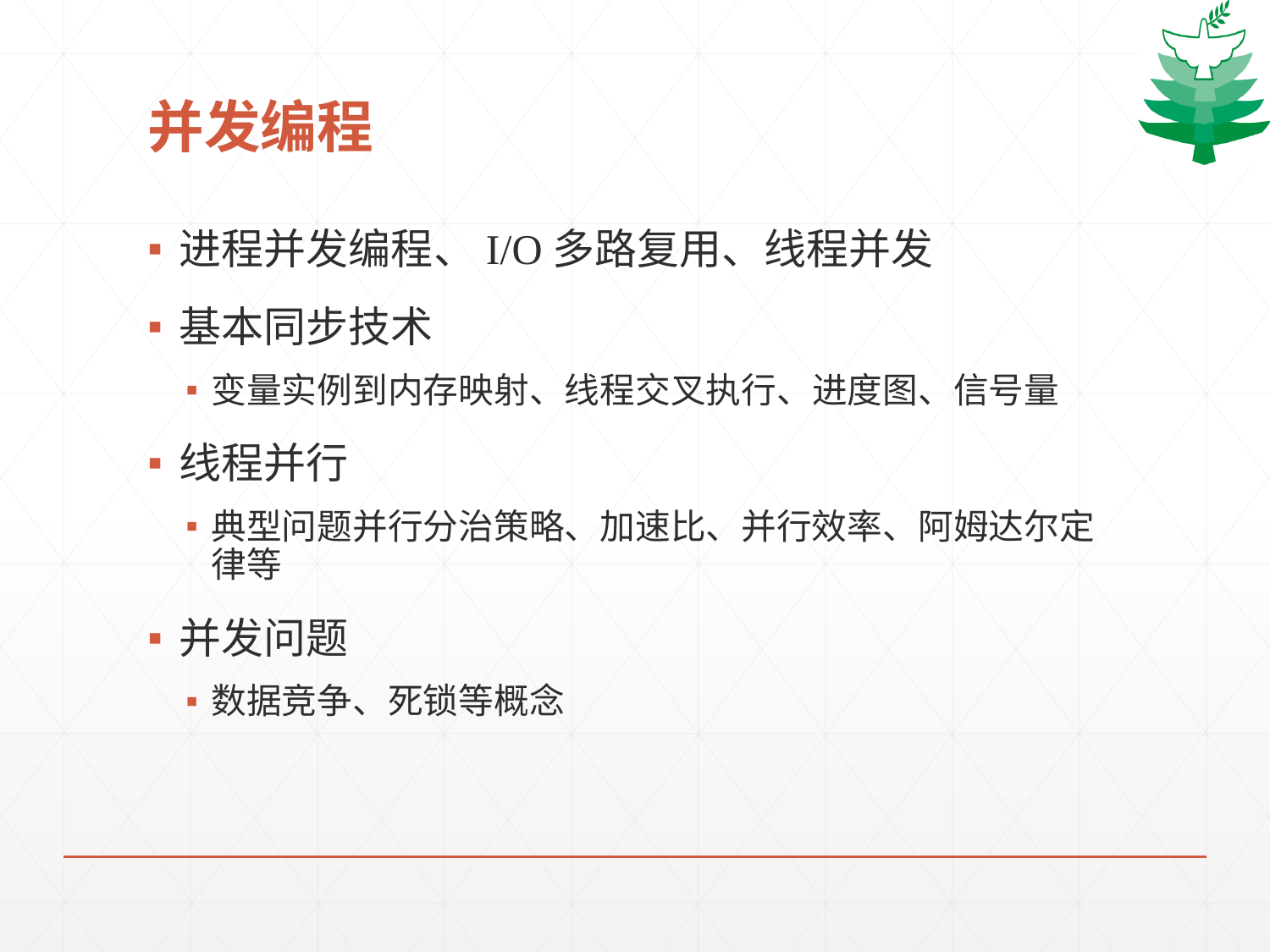

# 并发编程
进程并发编程、I/O多路复用、线程并发
基本同步技术
变量实例到内存映射、线程交叉执行、进度图、信号量
线程并行
典型问题并行分治策略、加速比、并行效率、阿姆达尔定律等
并发问题
数据竞争、死锁等概念